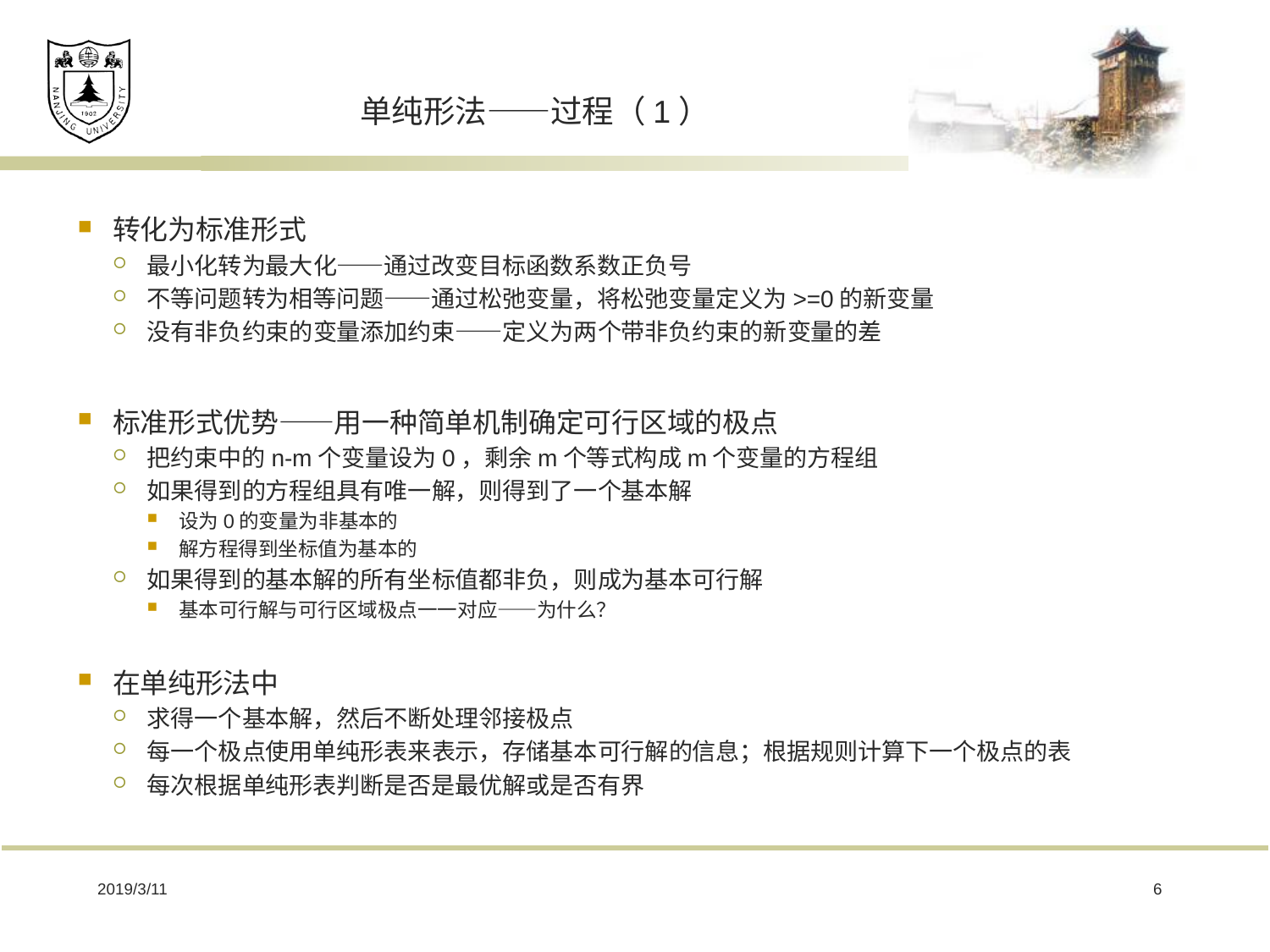

# 单纯形法——过程（1）
转化为标准形式
最小化转为最大化——通过改变目标函数系数正负号
不等问题转为相等问题——通过松弛变量，将松弛变量定义为>=0的新变量
没有非负约束的变量添加约束——定义为两个带非负约束的新变量的差

标准形式优势——用一种简单机制确定可行区域的极点
把约束中的n-m个变量设为0，剩余m个等式构成m个变量的方程组
如果得到的方程组具有唯一解，则得到了一个基本解
设为0的变量为非基本的
解方程得到坐标值为基本的
如果得到的基本解的所有坐标值都非负，则成为基本可行解
基本可行解与可行区域极点一一对应——为什么？

在单纯形法中
求得一个基本解，然后不断处理邻接极点
每一个极点使用单纯形表来表示，存储基本可行解的信息；根据规则计算下一个极点的表
每次根据单纯形表判断是否是最优解或是否有界
2019/3/11
6